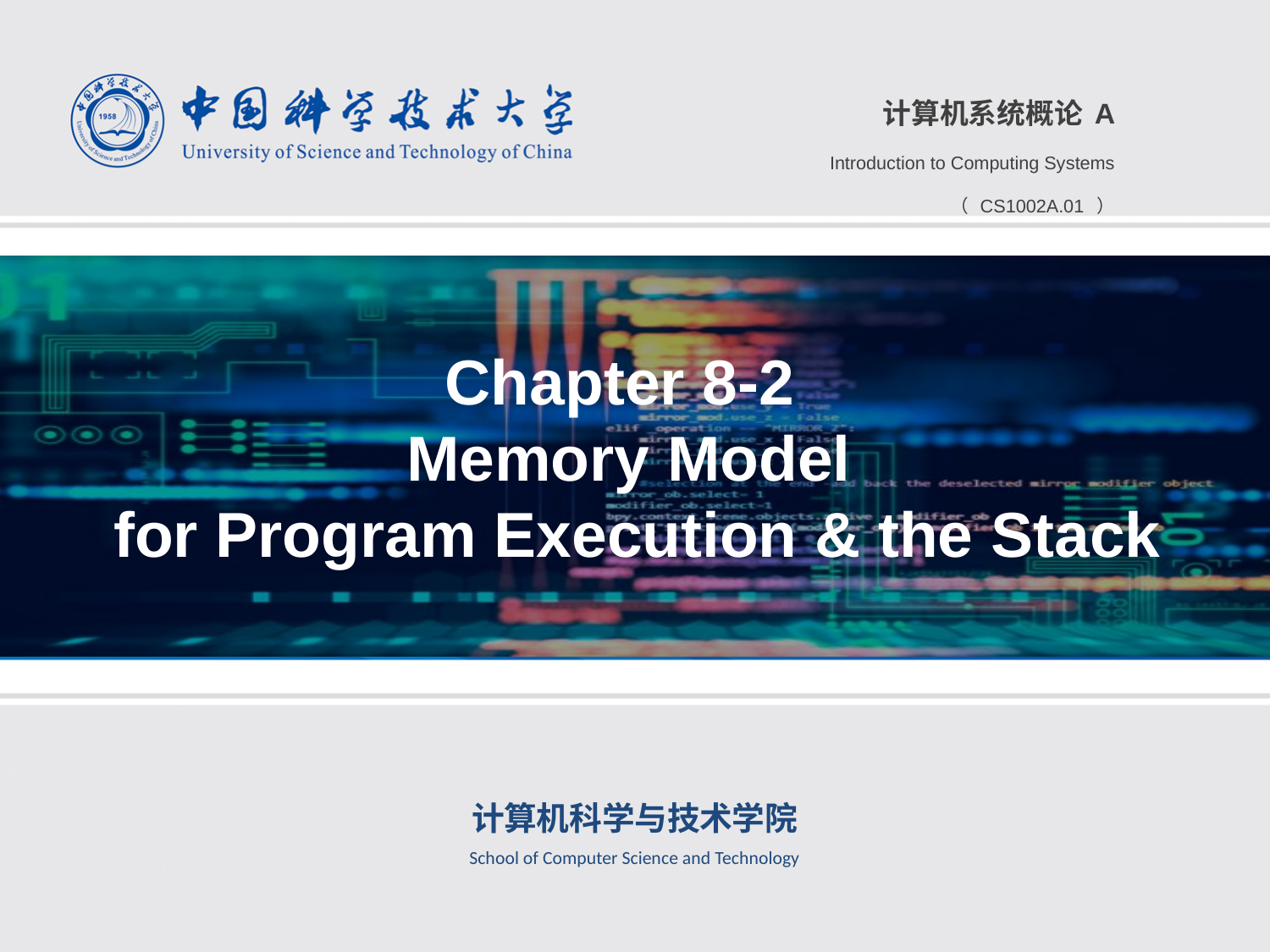

计算机系统概论A
Introduction to Computing Systems
（ CS1002A.01 ）
Chapter 8-2
Memory Model
for Program Execution & the Stack

计算机科学与技术学院
School of Computer Science and Technology